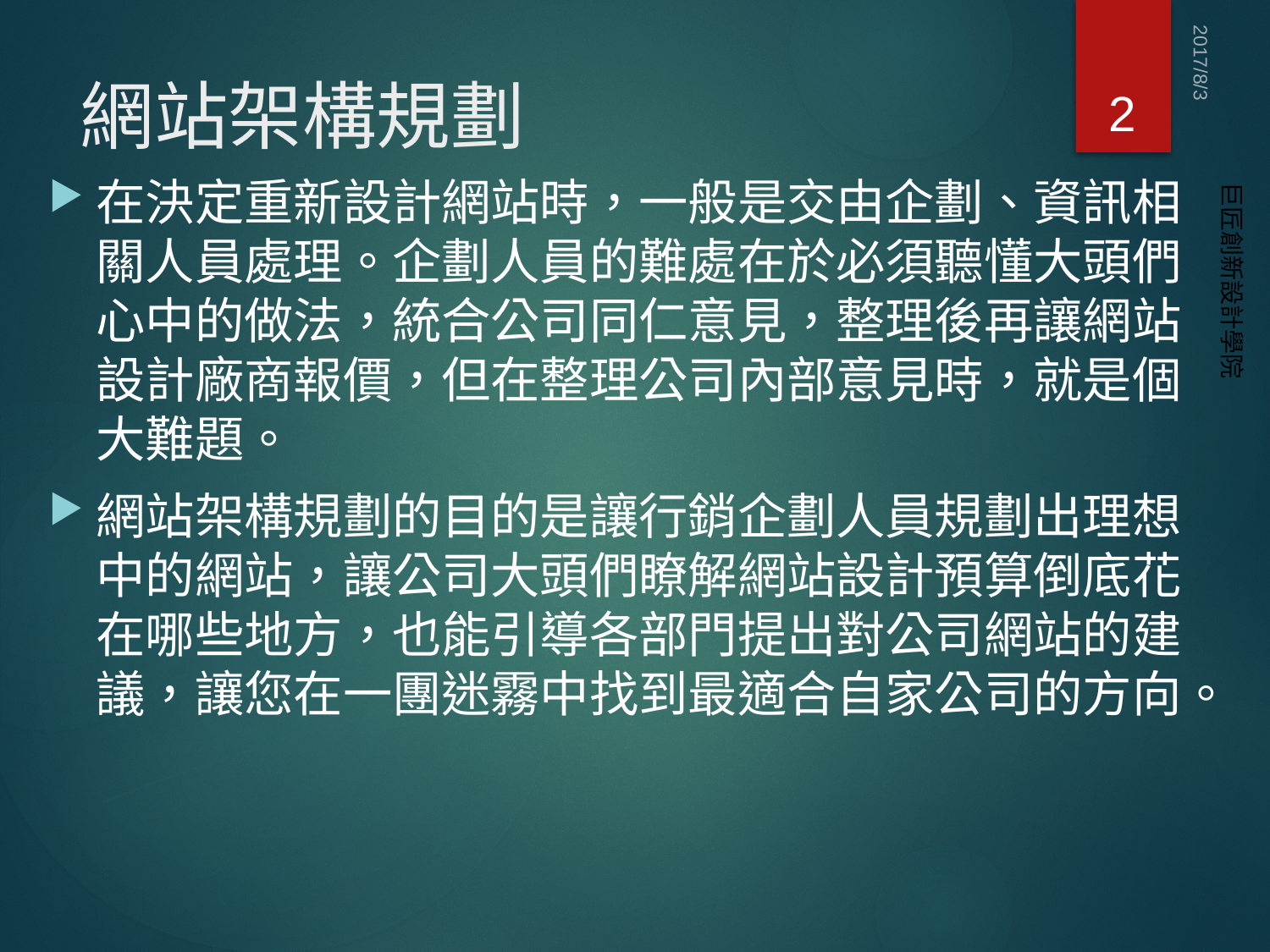

2
# 網站架構規劃
2017/8/3
在決定重新設計網站時，一般是交由企劃、資訊相關人員處理。企劃人員的難處在於必須聽懂大頭們心中的做法，統合公司同仁意見，整理後再讓網站設計廠商報價，但在整理公司內部意見時，就是個大難題。
網站架構規劃的目的是讓行銷企劃人員規劃出理想中的網站，讓公司大頭們瞭解網站設計預算倒底花在哪些地方，也能引導各部門提出對公司網站的建議，讓您在一團迷霧中找到最適合自家公司的方向。
巨匠創新設計學院